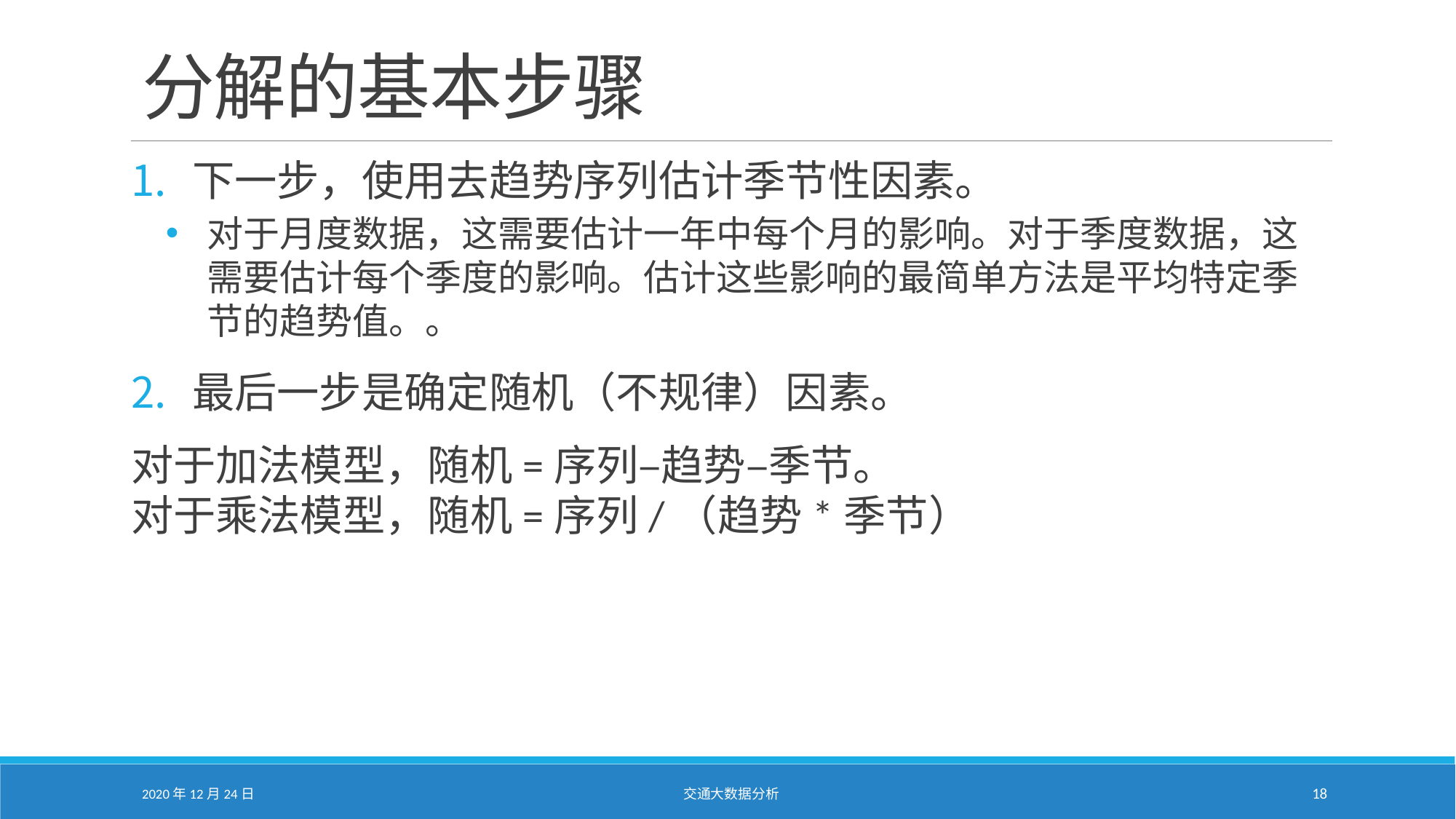

# 分解的基本步骤
下一步，使用去趋势序列估计季节性因素。
对于月度数据，这需要估计一年中每个月的影响。对于季度数据，这需要估计每个季度的影响。估计这些影响的最简单方法是平均特定季节的趋势值。。
最后一步是确定随机（不规律）因素。
对于加法模型，随机=序列–趋势–季节。
对于乘法模型，随机=序列/（趋势*季节）
2020年12月24日
交通大数据分析
18